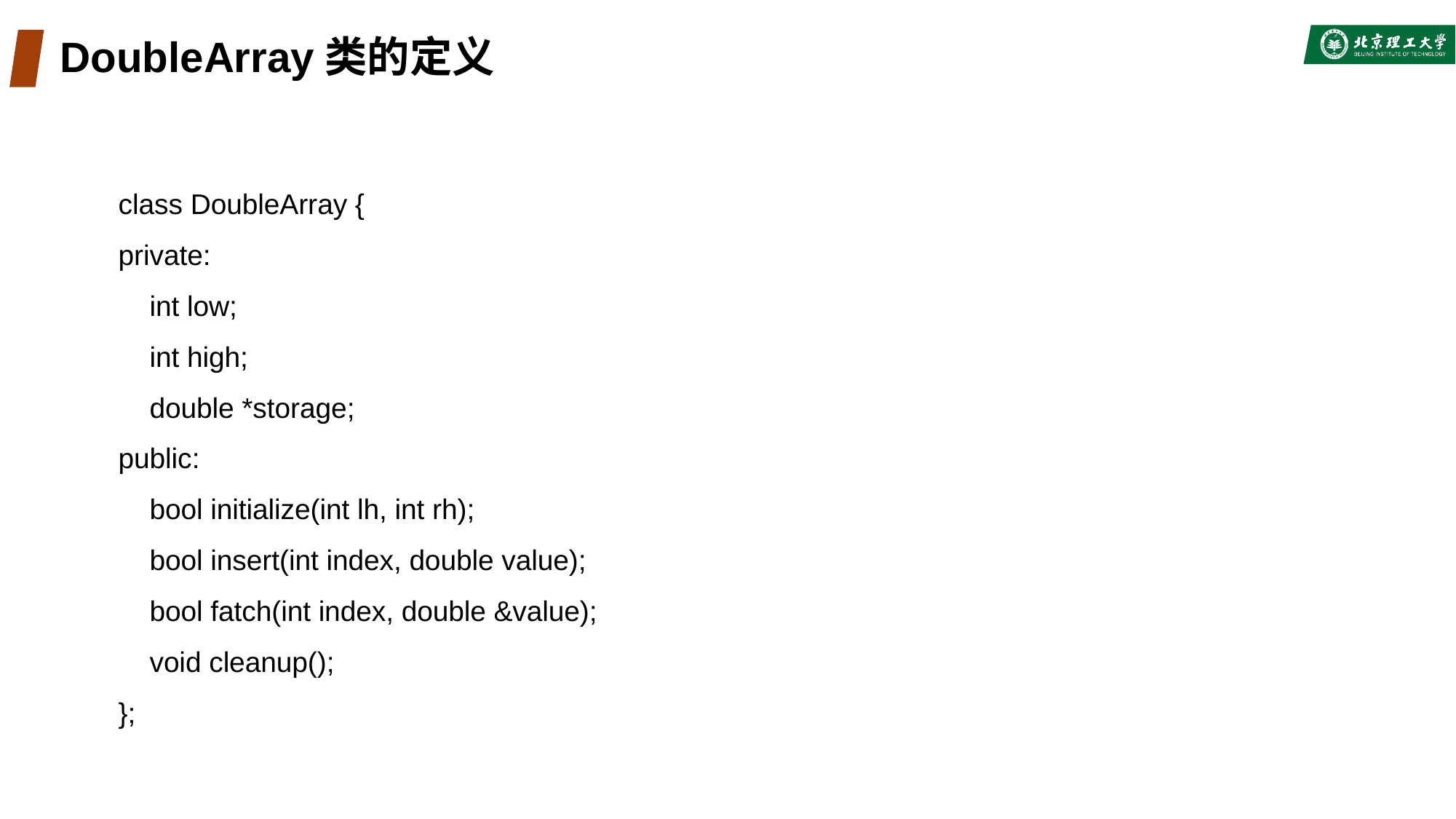

# DoubleArray类的定义
class DoubleArray {
private:
    int low;
    int high;
    double *storage;
public:
    bool initialize(int lh, int rh);
    bool insert(int index, double value);
    bool fatch(int index, double &value);
    void cleanup();
};